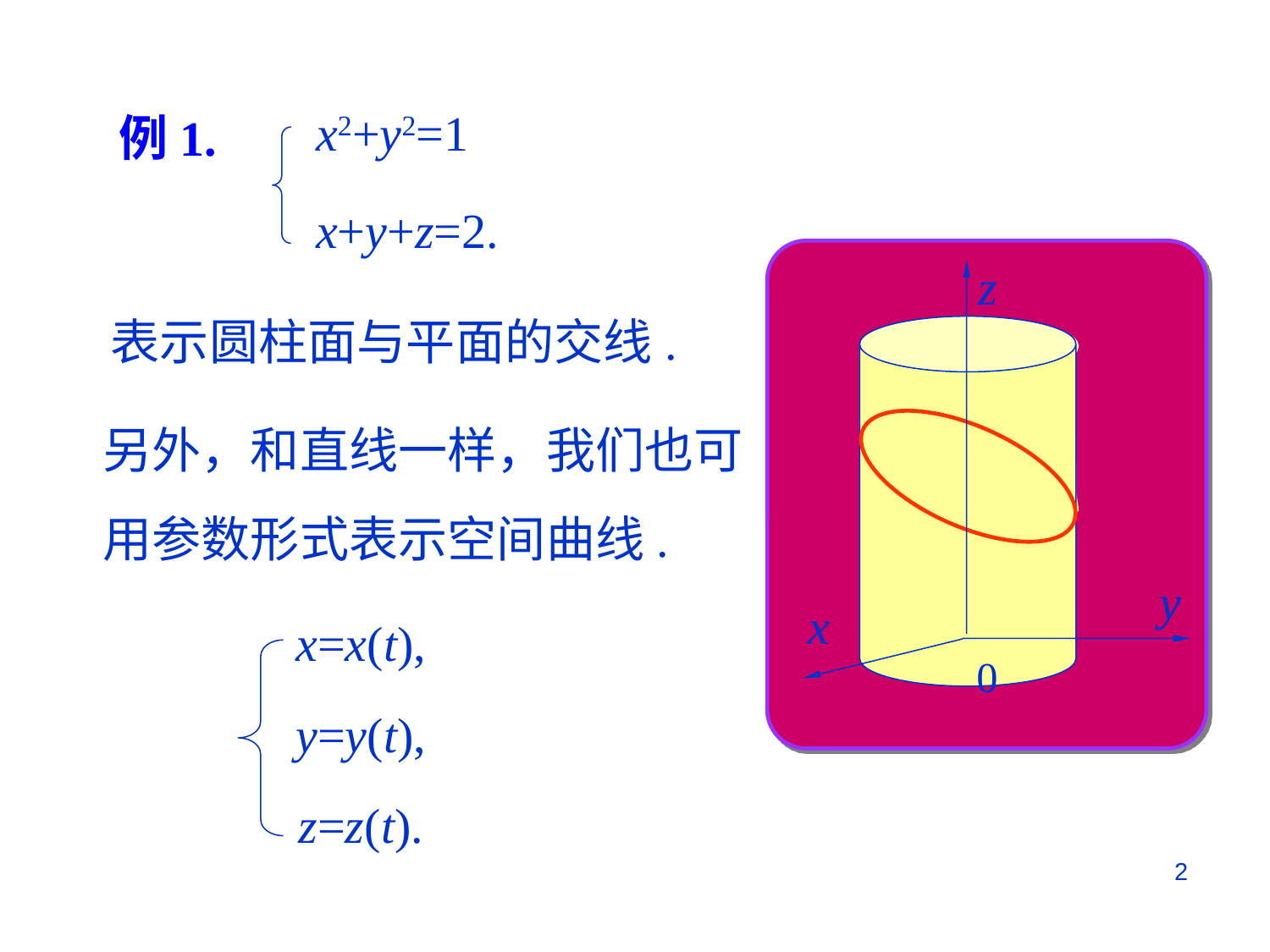

x2+y2=1
例1.

 x+y+z=2.

z

y
x

0
表示圆柱面与平面的交线.
另外，和直线一样，我们也可用参数形式表示空间曲线.
x=x(t),

y=y(t),
z=z(t).
2